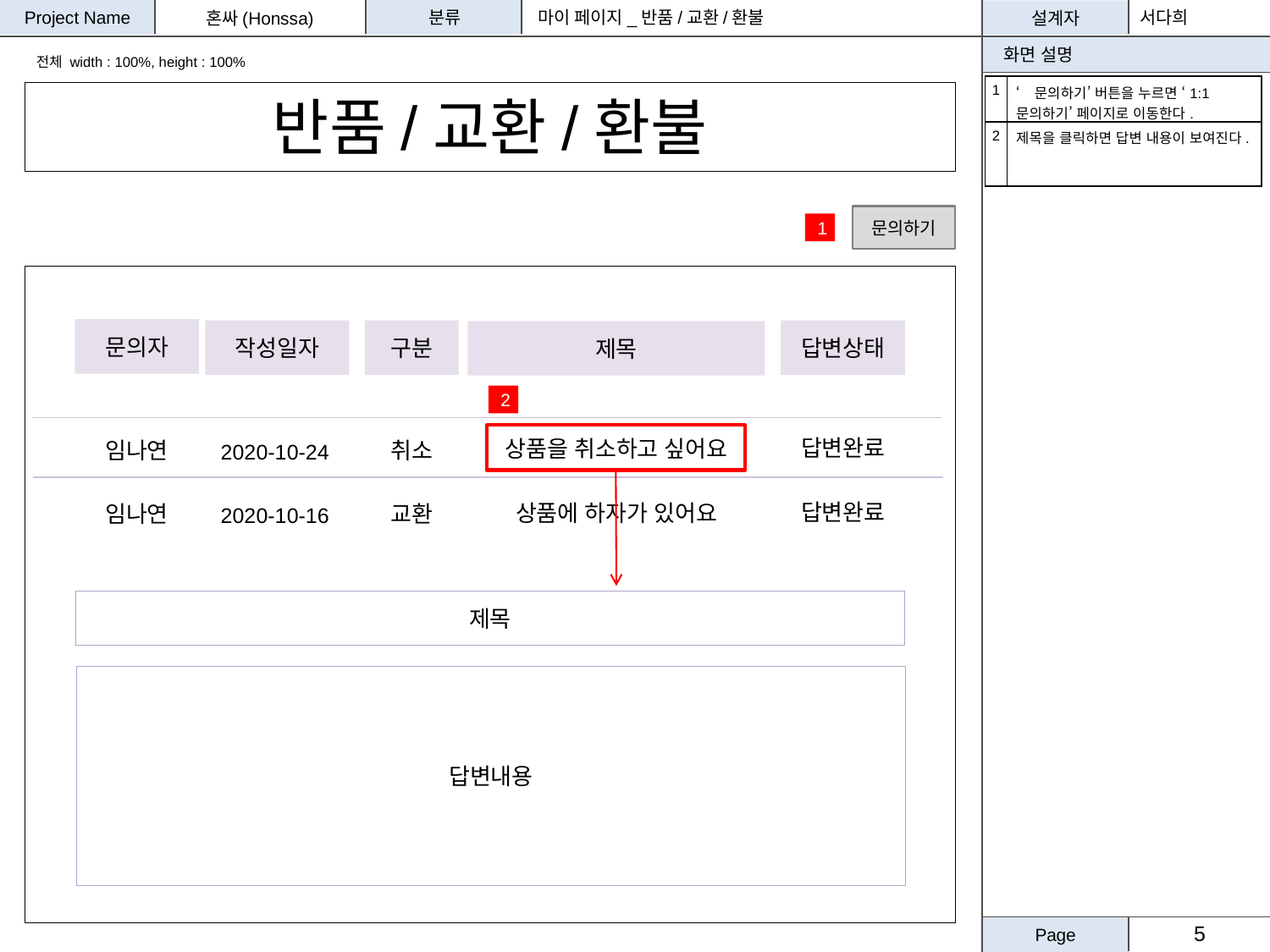

마이 페이지_반품/교환/환불
서다희
전체 width : 100%, height : 100%

| 1 | ‘문의하기’ 버튼을 누르면 ‘1:1문의하기’ 페이지로 이동한다. |
| --- | --- |
| 2 | 제목을 클릭하면 답변 내용이 보여진다. |

반품/교환/환불
문의하기
1

문의자
작성일자
구분
답변상태
제목
2

답변완료
상품을 취소하고 싶어요
취소
임나연
2020-10-24
답변완료
상품에 하자가 있어요
교환
임나연
2020-10-16
제목
답변내용
5